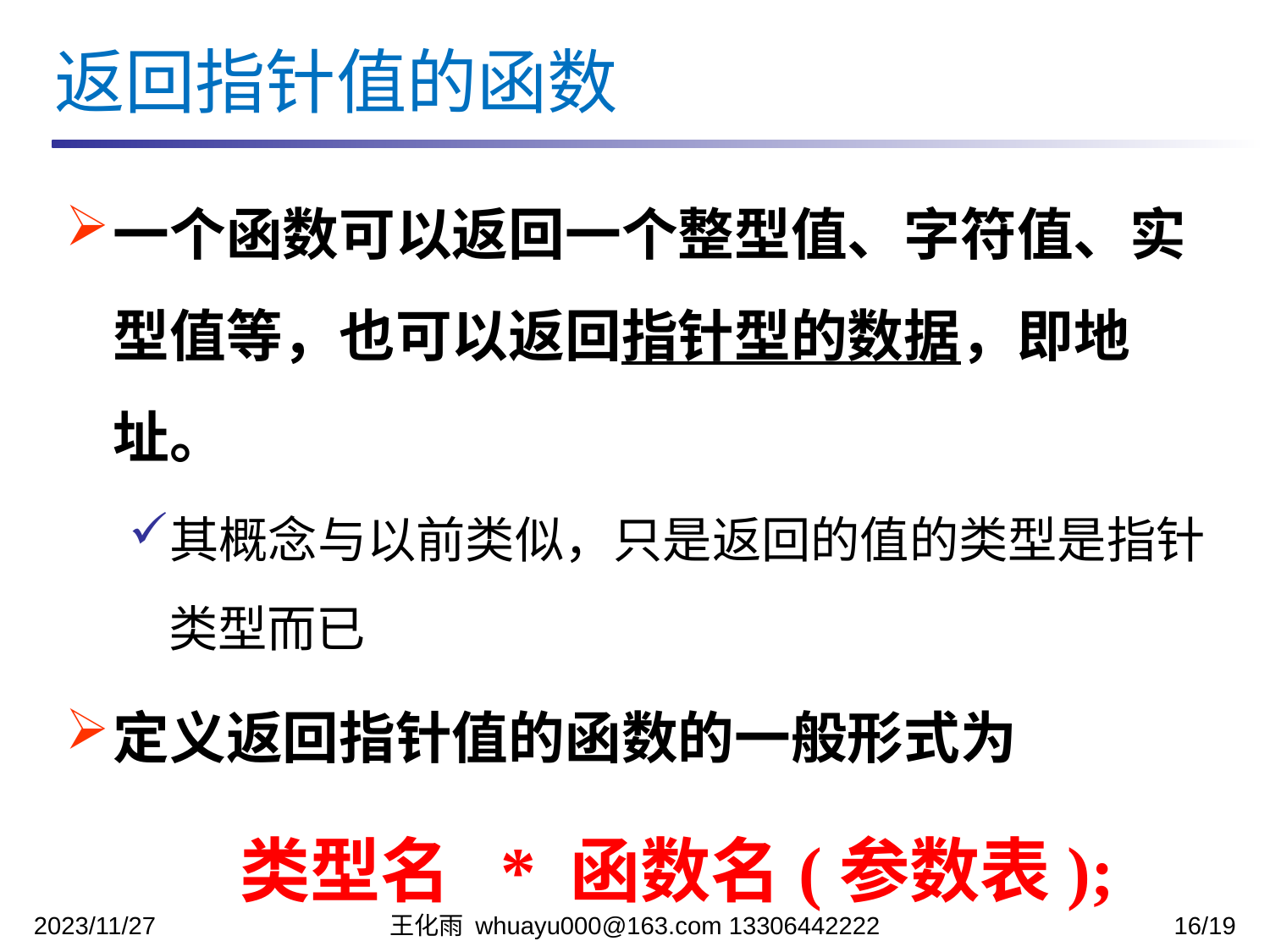

返回指针值的函数
一个函数可以返回一个整型值、字符值、实型值等，也可以返回指针型的数据，即地址。
其概念与以前类似，只是返回的值的类型是指针类型而已
定义返回指针值的函数的一般形式为
		类型名  * 函数名(参数表);
2023/11/27
王化雨 whuayu000@163.com 13306442222
16/19